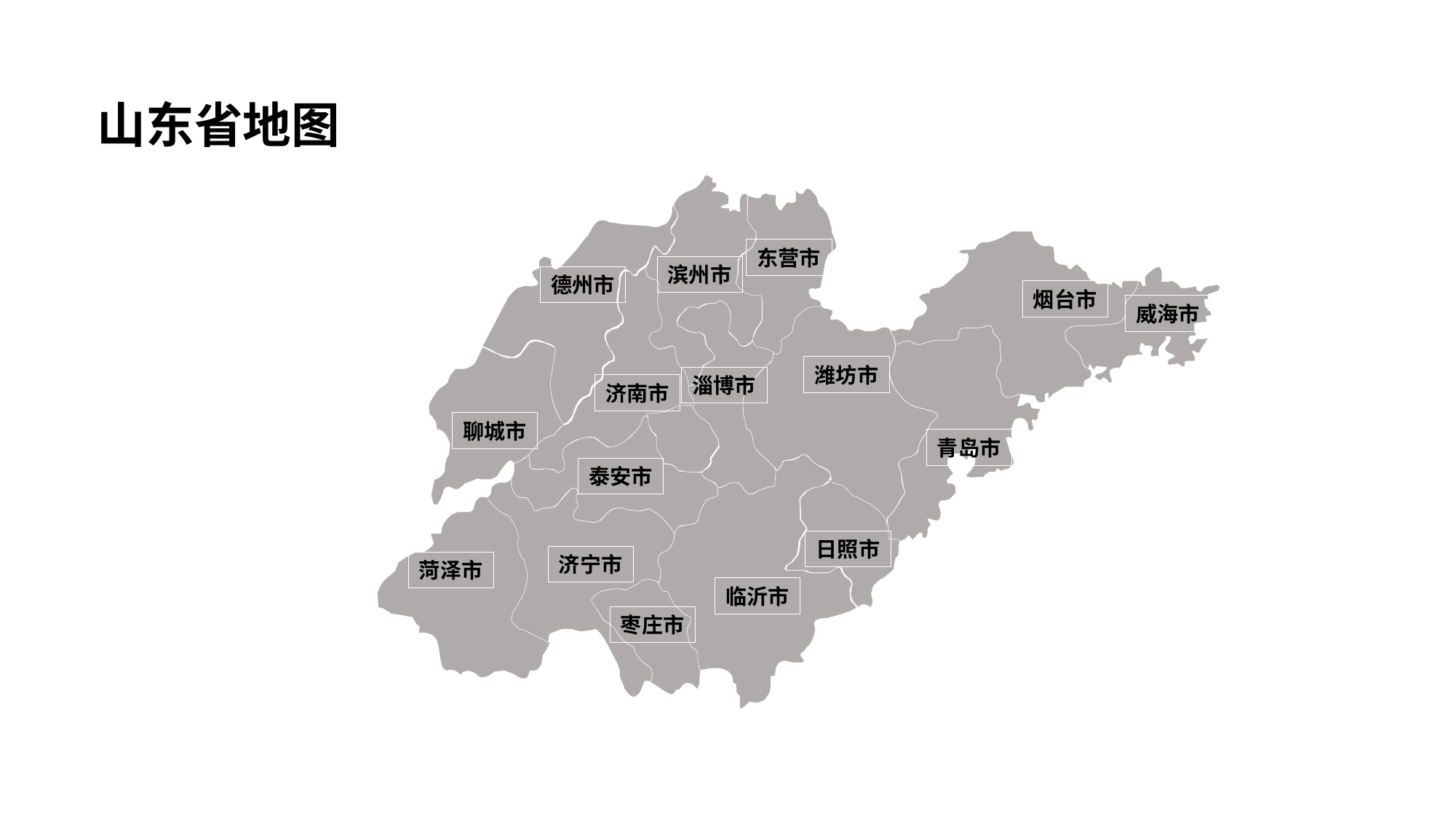

山东省地图

东营市
滨州市

德州市

烟台市
威海市

潍坊市
淄博市
济南市
聊城市

青岛市

泰安市

日照市
济宁市
菏泽市
临沂市

枣庄市